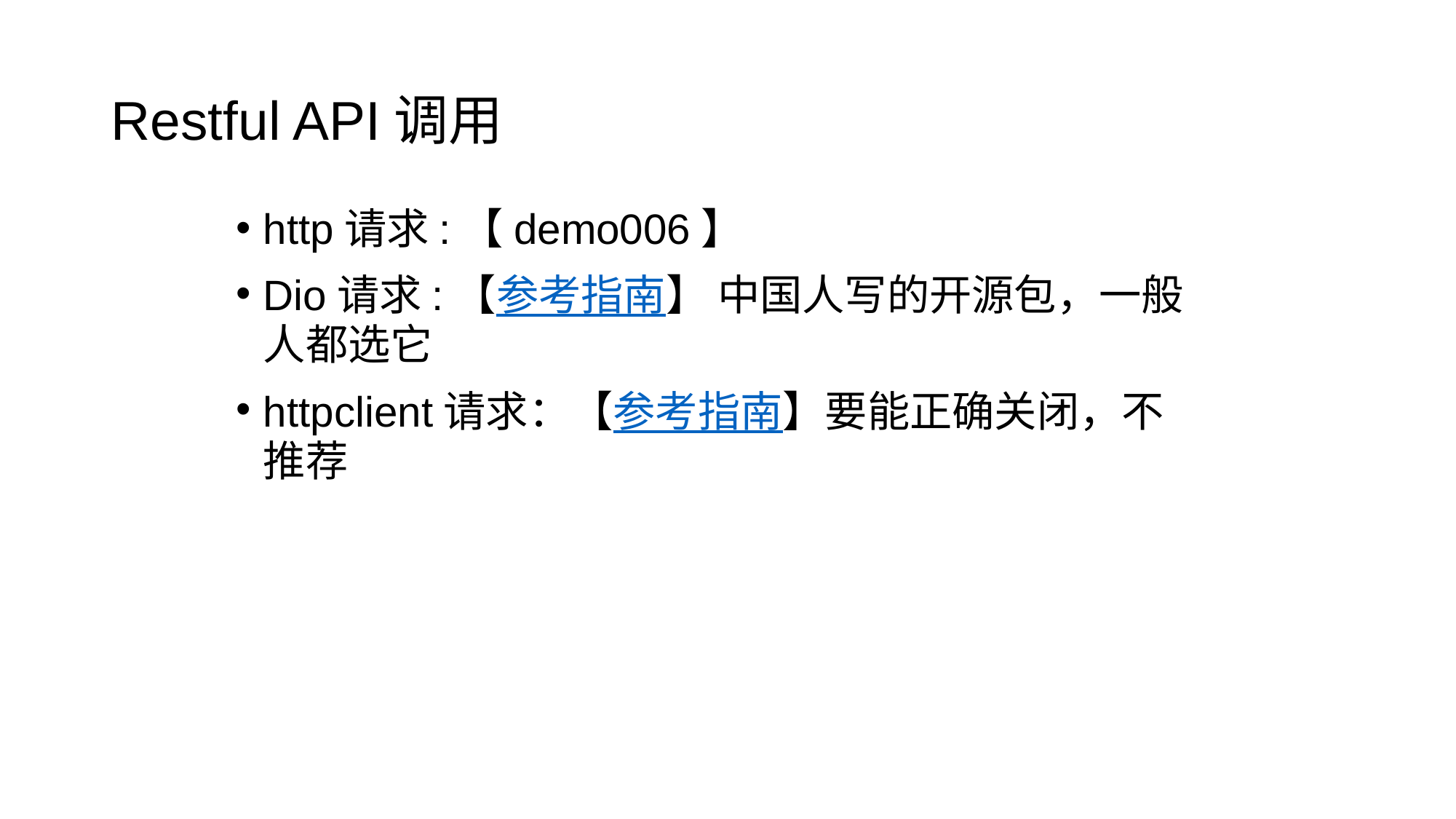

# Restful API调用
http请求:【demo006】
Dio请求:【参考指南】 中国人写的开源包，一般人都选它
httpclient请求：【参考指南】要能正确关闭，不推荐